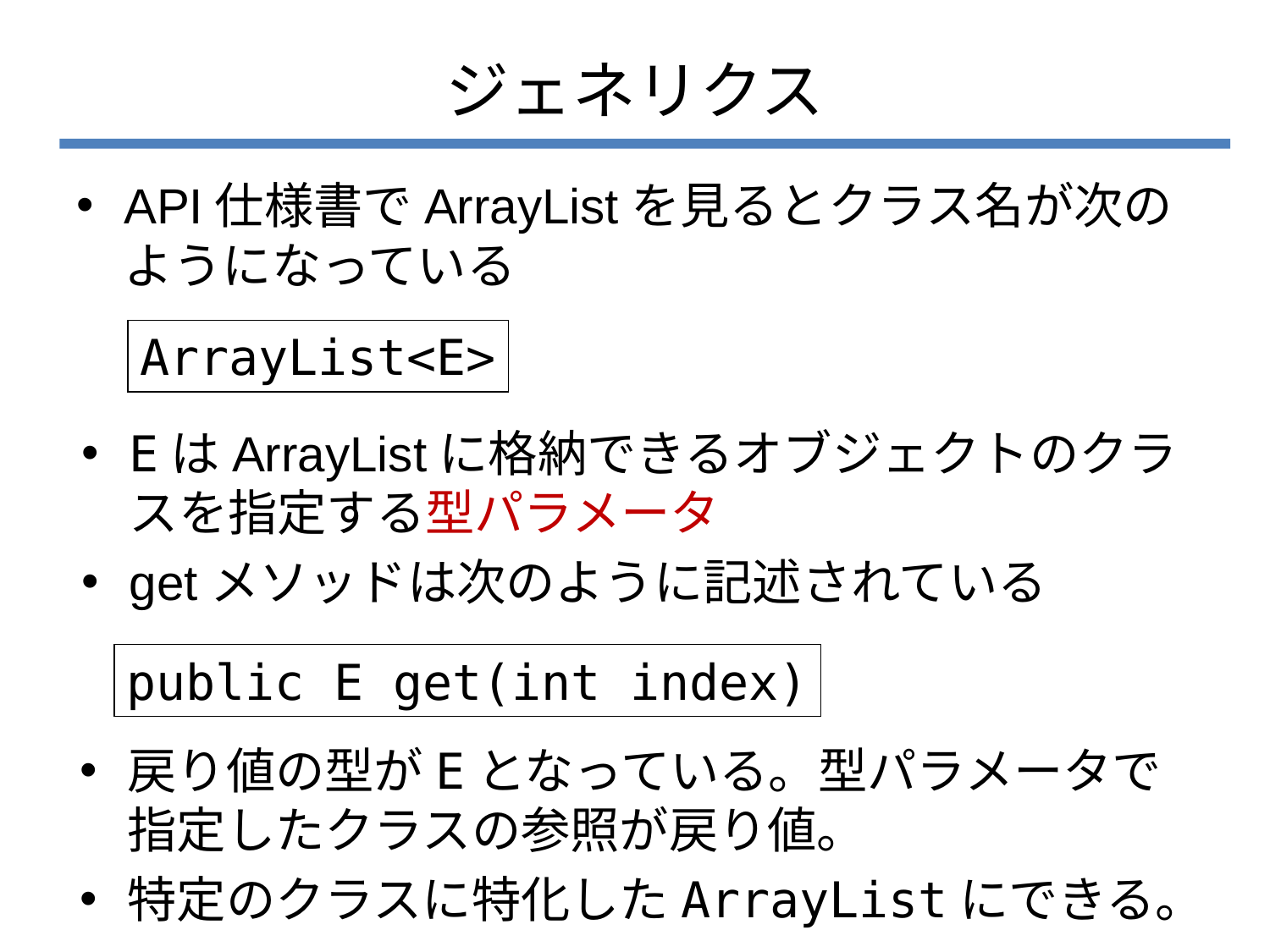

# ジェネリクス
API仕様書でArrayListを見るとクラス名が次のようになっている
ArrayList<E>
EはArrayListに格納できるオブジェクトのクラスを指定する型パラメータ
getメソッドは次のように記述されている
public E get(int index)
戻り値の型がEとなっている。型パラメータで指定したクラスの参照が戻り値。
特定のクラスに特化したArrayListにできる。